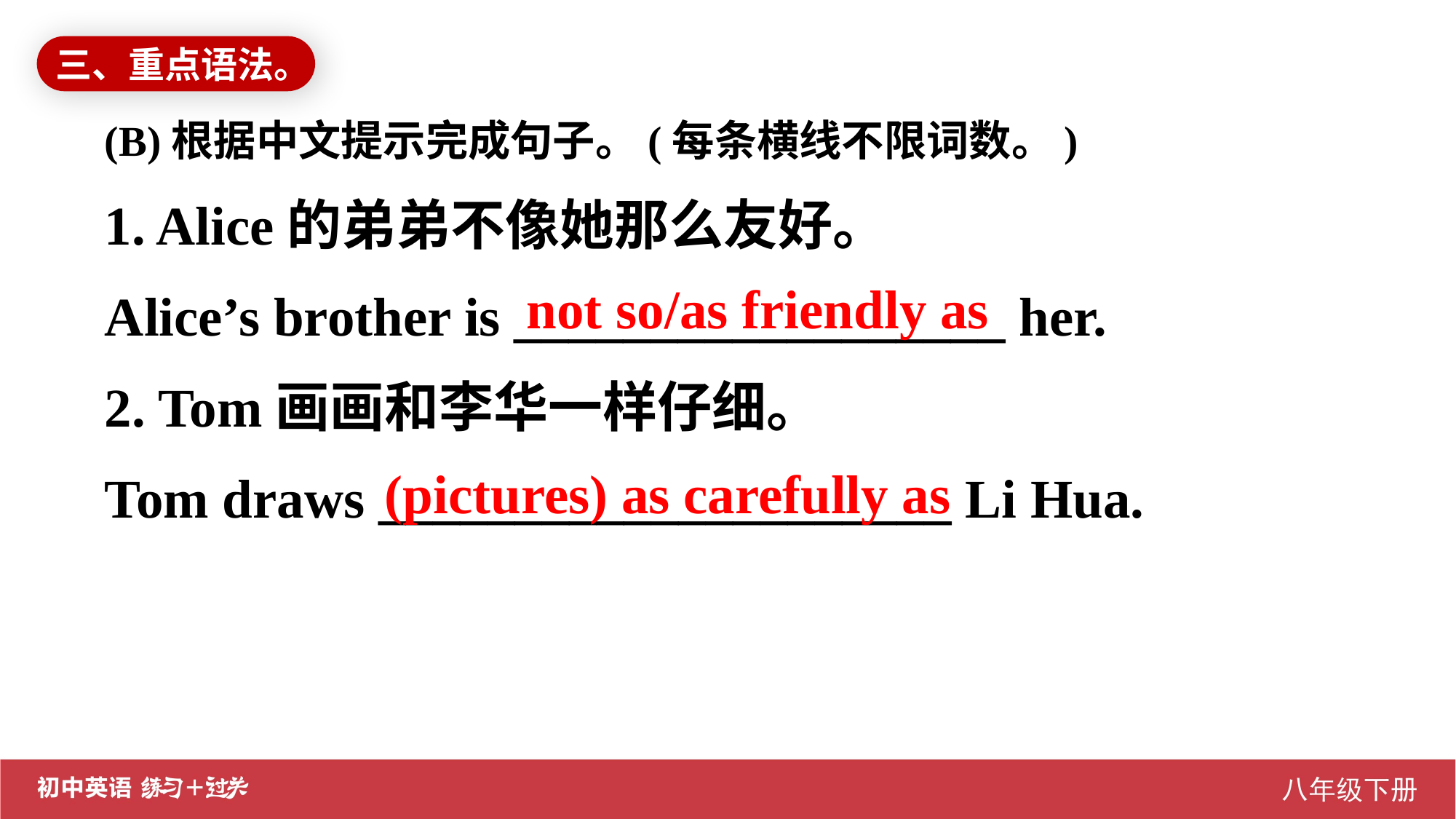

三、重点语法。
(B)根据中文提示完成句子。(每条横线不限词数。)
1. Alice的弟弟不像她那么友好。
Alice’s brother is __________________ her.
2. Tom画画和李华一样仔细。
Tom draws _____________________ Li Hua.

not so/as friendly as
(pictures) as carefully as